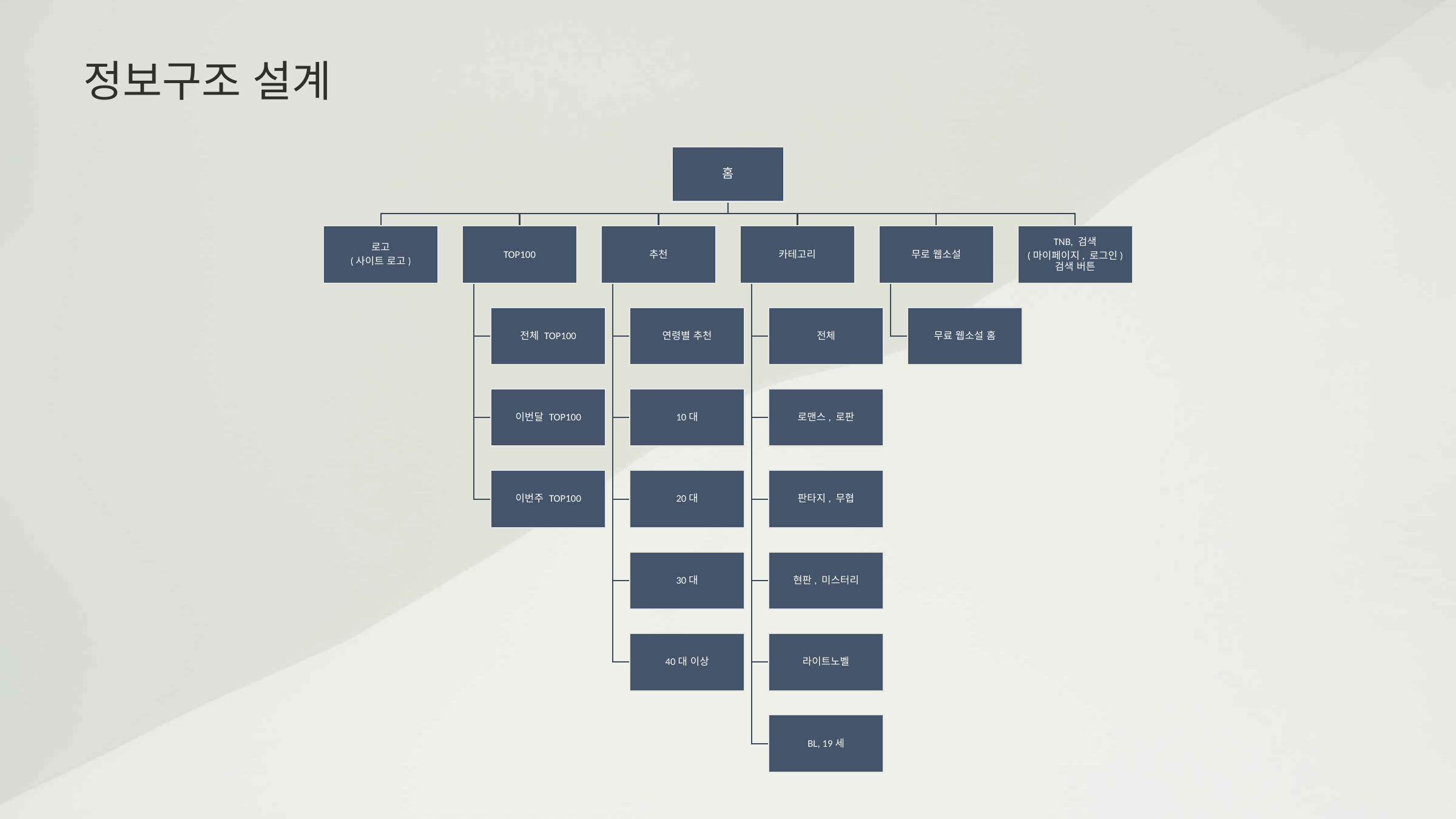

정보구조 설계
홈
로고
(사이트 로고)
TOP100
전체 TOP100
이번달 TOP100
이번주 TOP100
추천
연령별 추천
10대
20대
30대
40대 이상
카테고리
전체
로맨스, 로판
판타지, 무협
현판, 미스터리
라이트노벨
BL, 19세
무로 웹소설
무료 웹소설 홈
TNB, 검색
(마이페이지, 로그인) 검색 버튼